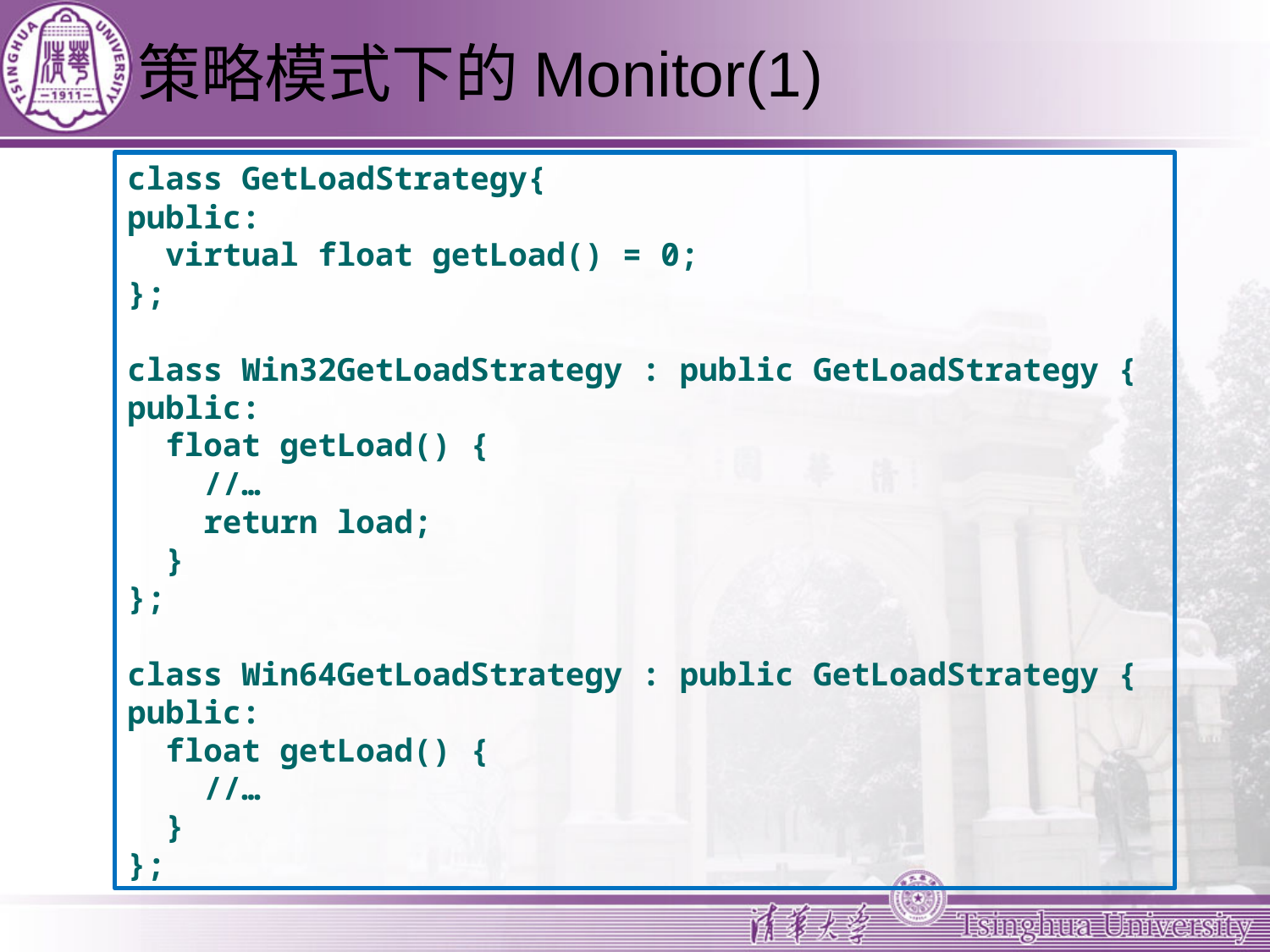

# 策略模式下的Monitor(1)
class GetLoadStrategy{
public:
  virtual float getLoad() = 0;
};

class Win32GetLoadStrategy : public GetLoadStrategy {
public:
  float getLoad() {
    //…
    return load;
  }
};

class Win64GetLoadStrategy : public GetLoadStrategy {
public:
  float getLoad() {
    //…
  }
};